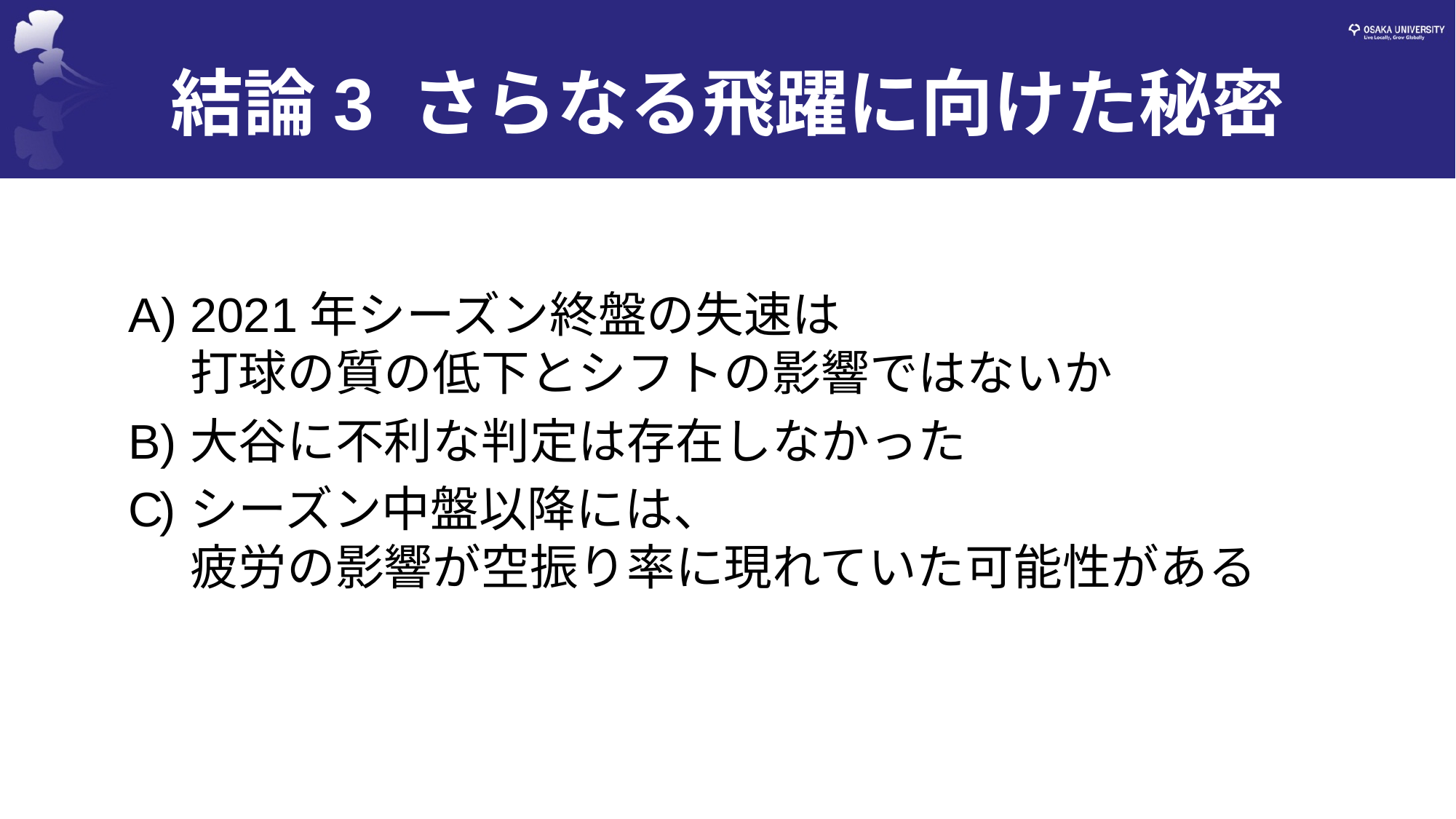

# 結論3 さらなる飛躍に向けた秘密
2021年シーズン終盤の失速は　　　　　　　　　打球の質の低下とシフトの影響ではないか
大谷に不利な判定は存在しなかった
シーズン中盤以降には、　　　　　　　　　　　　疲労の影響が空振り率に現れていた可能性がある